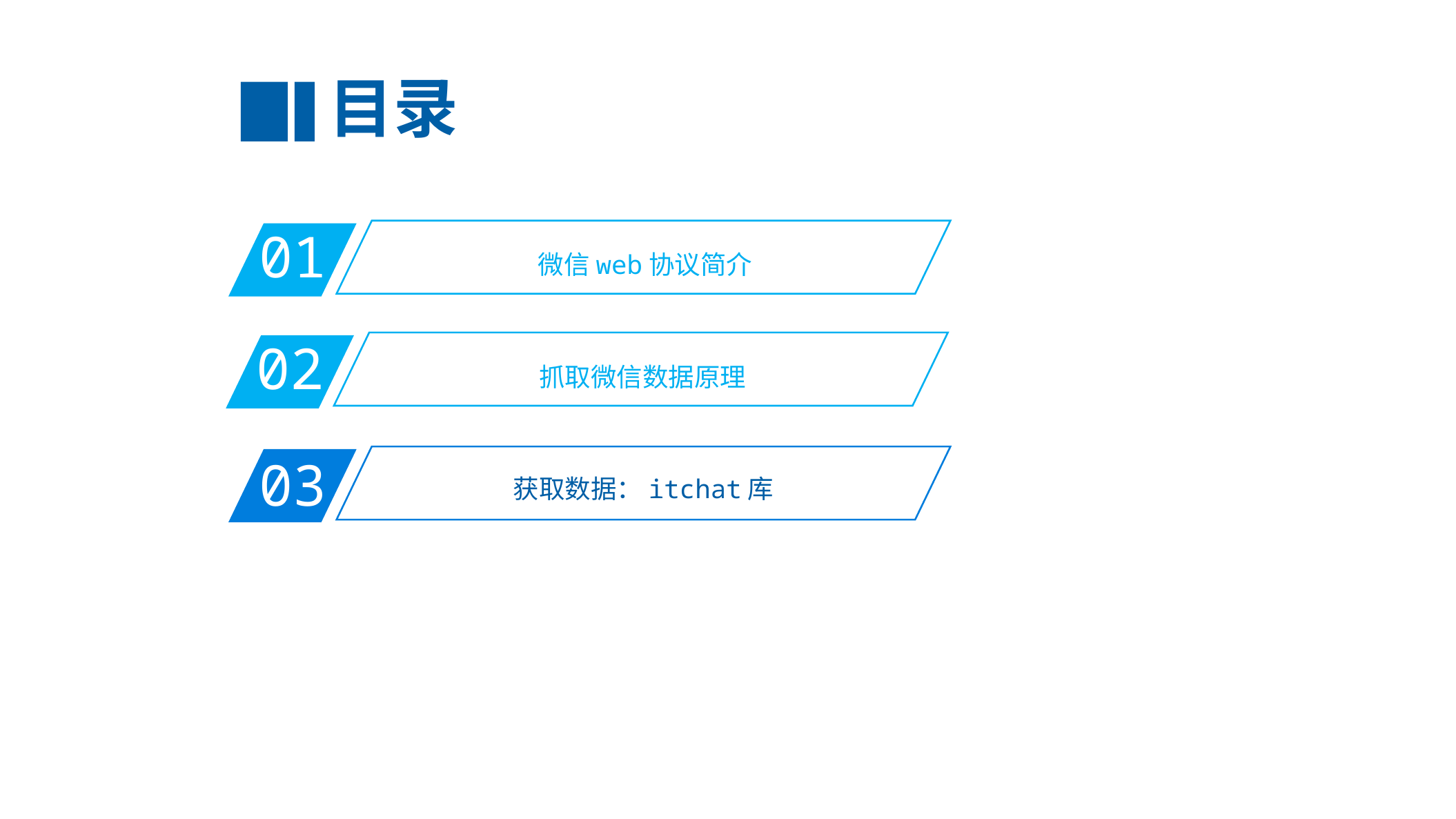

目录

01

微信web协议简介
02

抓取微信数据原理
03

获取数据：itchat库